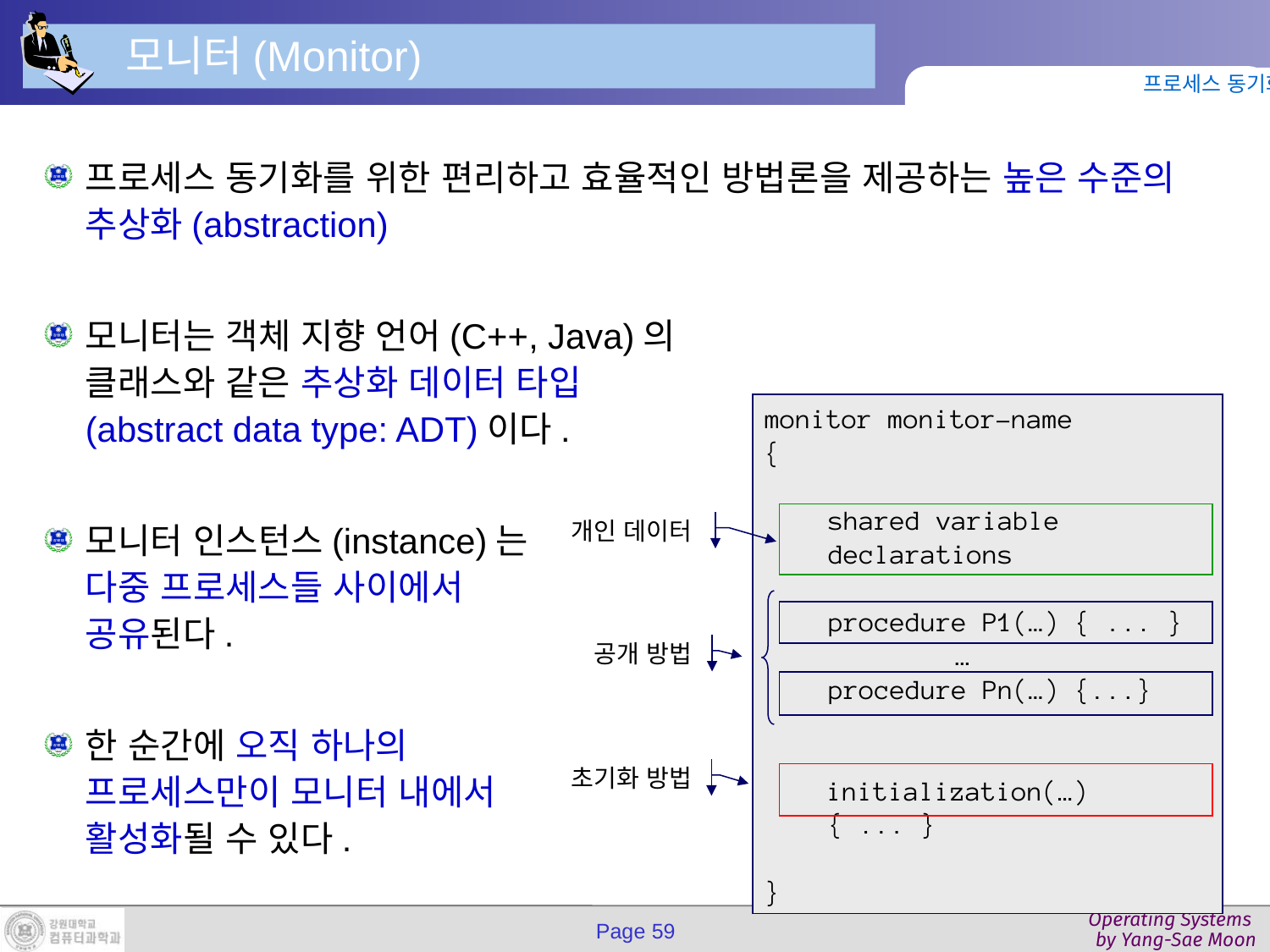

모니터(Monitor)
프로세스 동기화
프로세스 동기화를 위한 편리하고 효율적인 방법론을 제공하는 높은 수준의 추상화(abstraction)

모니터는 객체 지향 언어(C++, Java)의
클래스와 같은 추상화 데이터 타입
(abstract data type: ADT)이다.

모니터 인스턴스(instance)는
다중 프로세스들 사이에서
공유된다.

한 순간에 오직 하나의
프로세스만이 모니터 내에서
활성화될 수 있다.
monitor monitor-name
{
	shared variable declarations

	procedure P1(…) { ... }
		…
	procedure Pn(…) {...}

    initialization(…) { ... }

}

개인 데이터

공개 방법

초기화 방법

Page 59